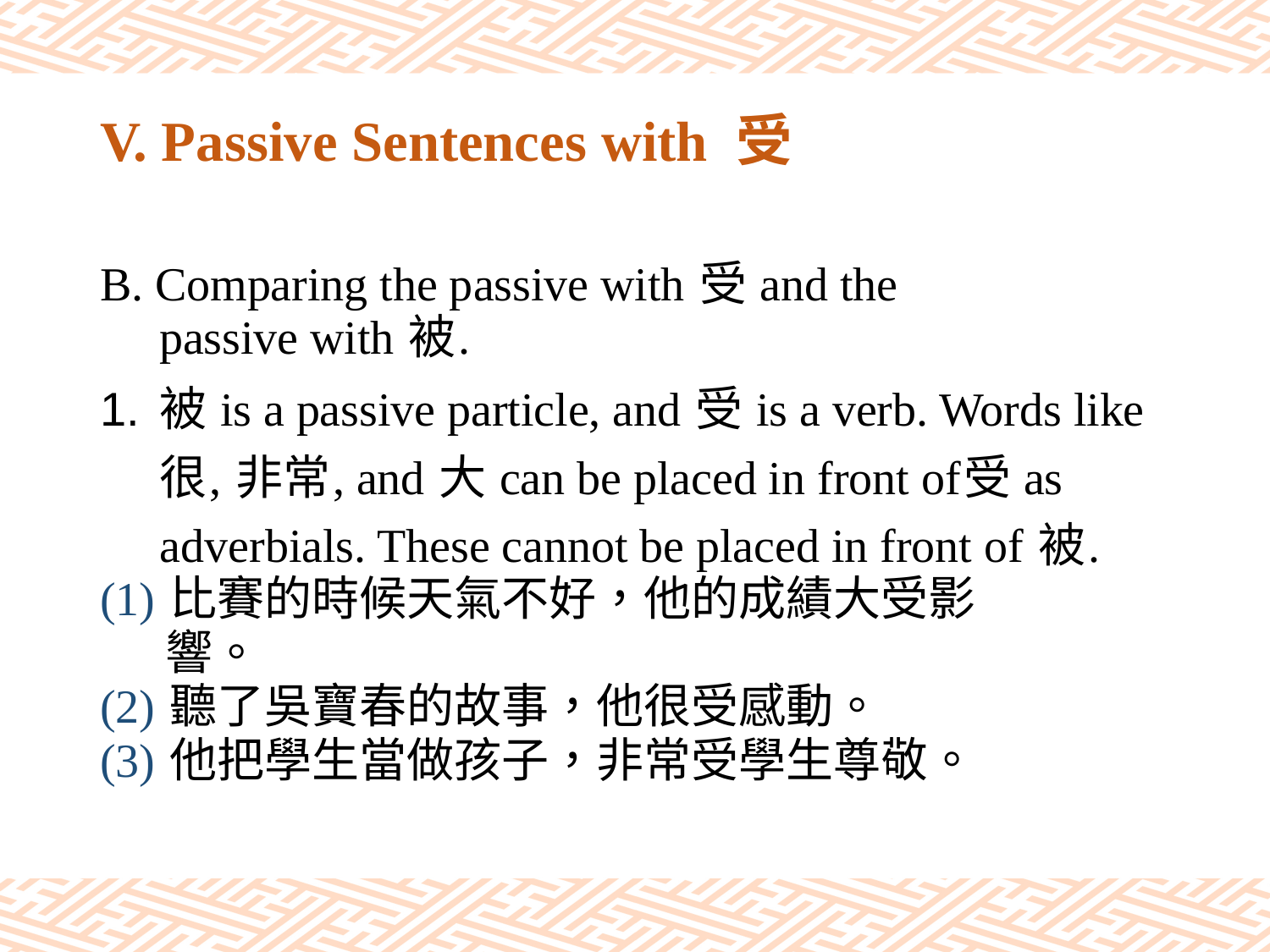

# V. Passive Sentences with 受
B. Comparing the passive with 受 and the
     passive with 被.
被 is a passive particle, and 受 is a verb. Words like 很, 非常, and 大 can be placed in front of受 as adverbials. These cannot be placed in front of 被.
(1) 比賽的時候天氣不好，他的成績大受影
      響。
(2) 聽了吳寶春的故事，他很受感動。
(3) 他把學生當做孩子，非常受學生尊敬。